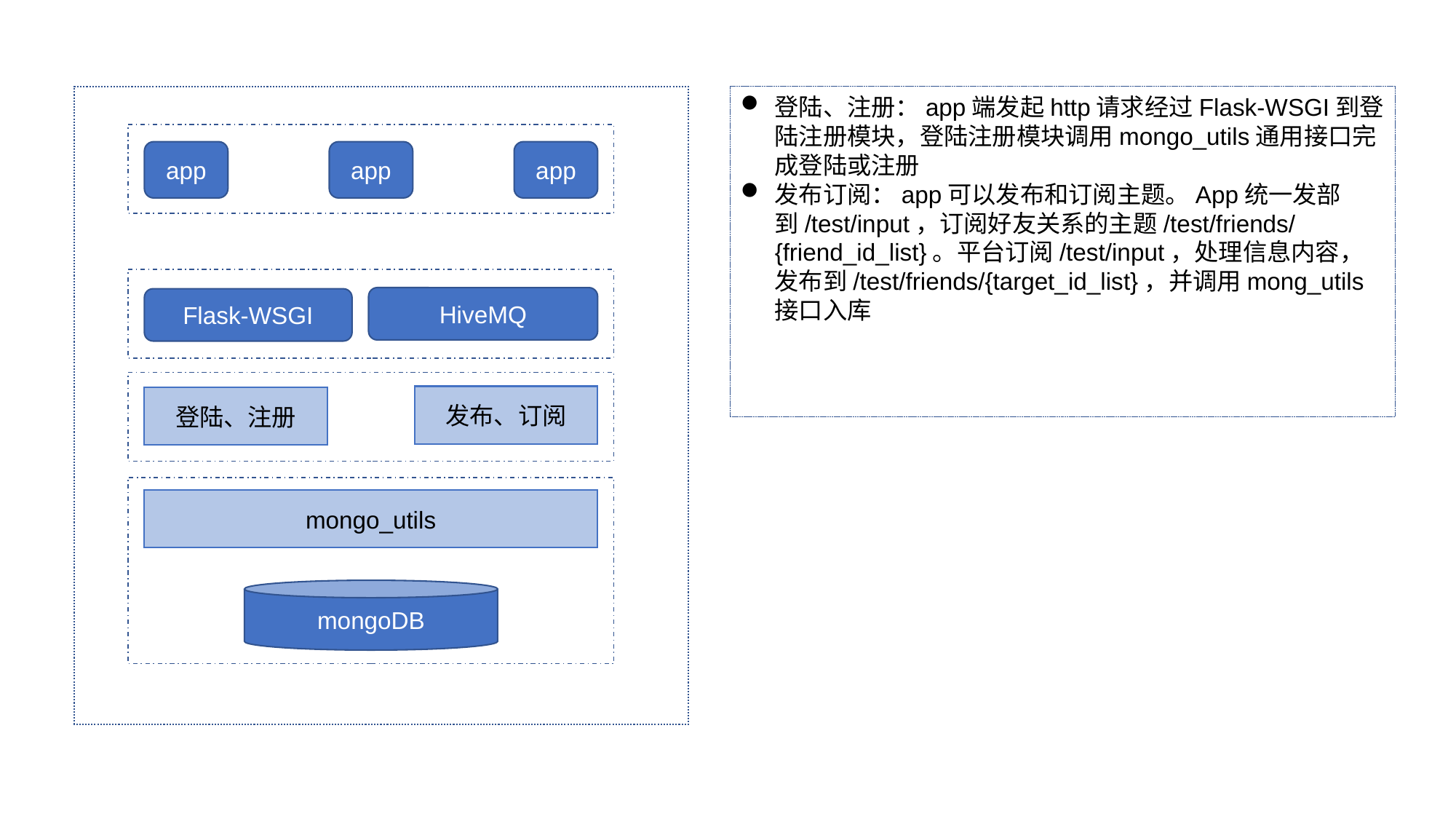

登陆、注册：app端发起http请求经过Flask-WSGI到登陆注册模块，登陆注册模块调用mongo_utils通用接口完成登陆或注册
发布订阅：app可以发布和订阅主题。App统一发部到/test/input，订阅好友关系的主题/test/friends/{friend_id_list}。平台订阅/test/input，处理信息内容，发布到/test/friends/{target_id_list}，并调用mong_utils接口入库

app
app
app

HiveMQ
Flask-WSGI

发布、订阅
登陆、注册

mongo_utils
mongoDB